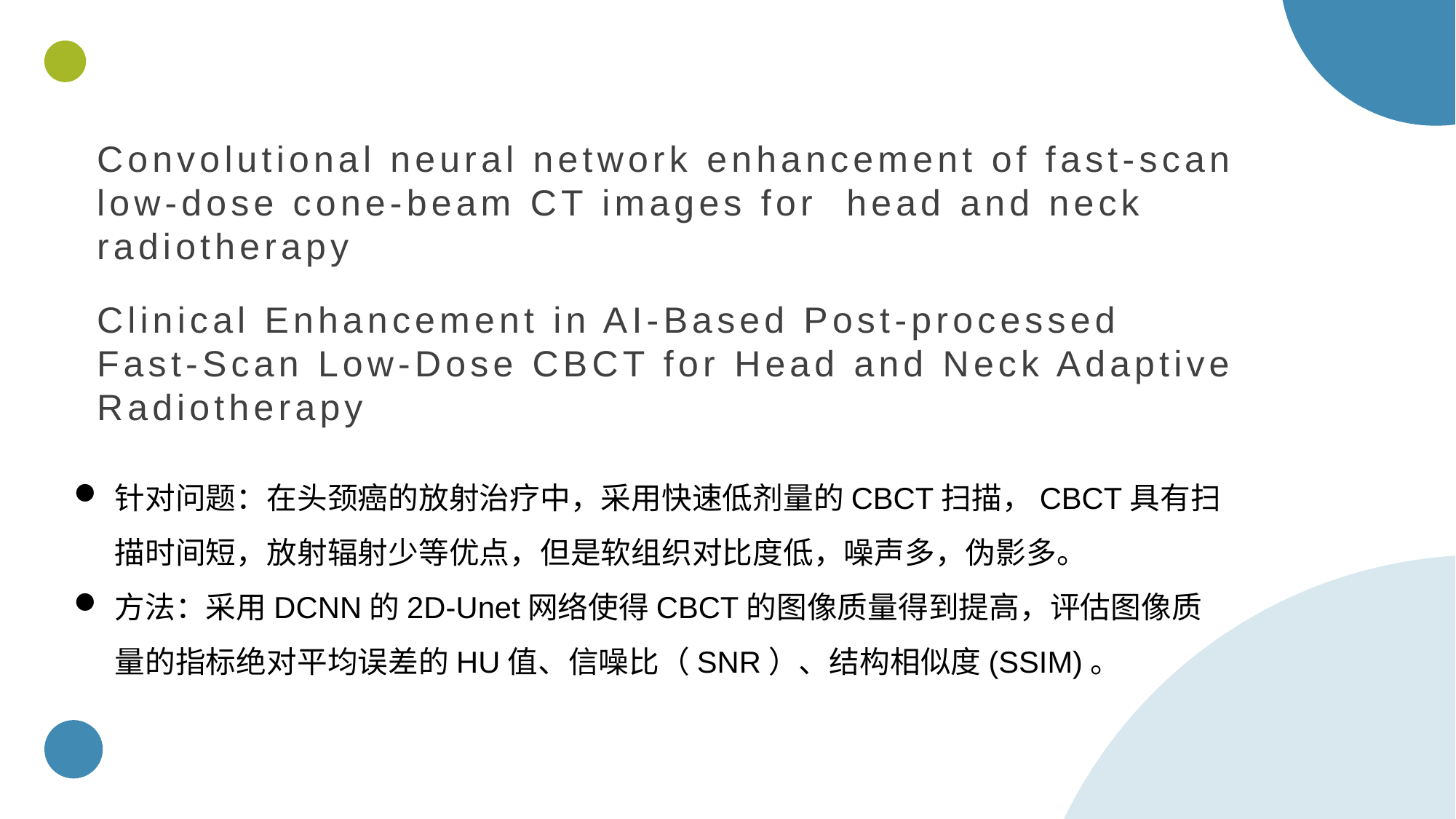

Clinical Enhancement in AI-Based Post-processed Fast-Scan Low-Dose CBCT for Head and Neck Adaptive Radiotherapy

https://www.ypppt.com/
Convolutional neural network enhancement of fast-scan low-dose cone-beam CT images for  head and neck radiotherapy
针对问题：在头颈癌的放射治疗中，采用快速低剂量的CBCT扫描，CBCT具有扫描时间短，放射辐射少等优点，但是软组织对比度低，噪声多，伪影多。
方法：采用DCNN的2D-Unet网络使得CBCT的图像质量得到提高，评估图像质量的指标绝对平均误差的HU值、信噪比（SNR）、结构相似度(SSIM)。